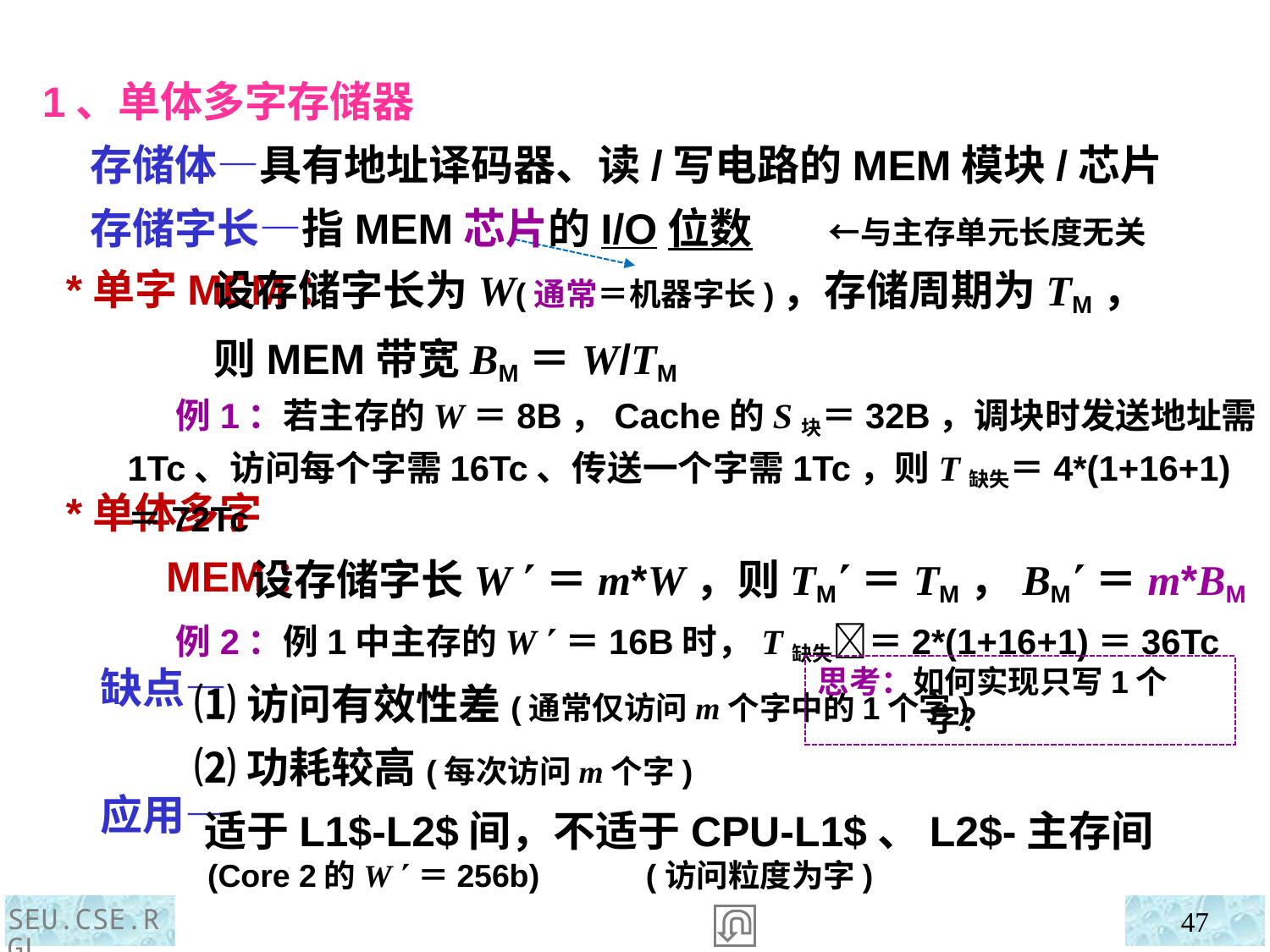

1、单体多字存储器
    存储体—具有地址译码器、读/写电路的MEM模块/芯片
    存储字长—指MEM芯片的I/O位数        ←与主存单元长度无关
  *单字MEM：

  *单体多字MEM：

     缺点—

     应用—
        设存储字长为W(通常＝机器字长)，存储周期为TM，
        则MEM带宽BM＝W/TM
     例1：若主存的W＝8B，Cache的S块＝32B，调块时发送地址需1Tc、访问每个字需16Tc、传送一个字需1Tc，则T缺失＝4*(1+16+1)＝72Tc
            设存储字长W ′＝m*W，则TM′＝TM，BM′＝m*BM
     例2：例1中主存的W ′＝16B时，T缺失′＝2*(1+16+1)＝36Tc
       ⑴访问有效性差(通常仅访问m个字中的1个字)
       ⑵功耗较高(每次访问m个字)
       适于L1$-L2$间，不适于CPU-L1$、L2$-主存间
         (Core 2的W ′＝256b)            (访问粒度为字)
思考：如何实现只写1个字？
SEU.CSE.RGL
47